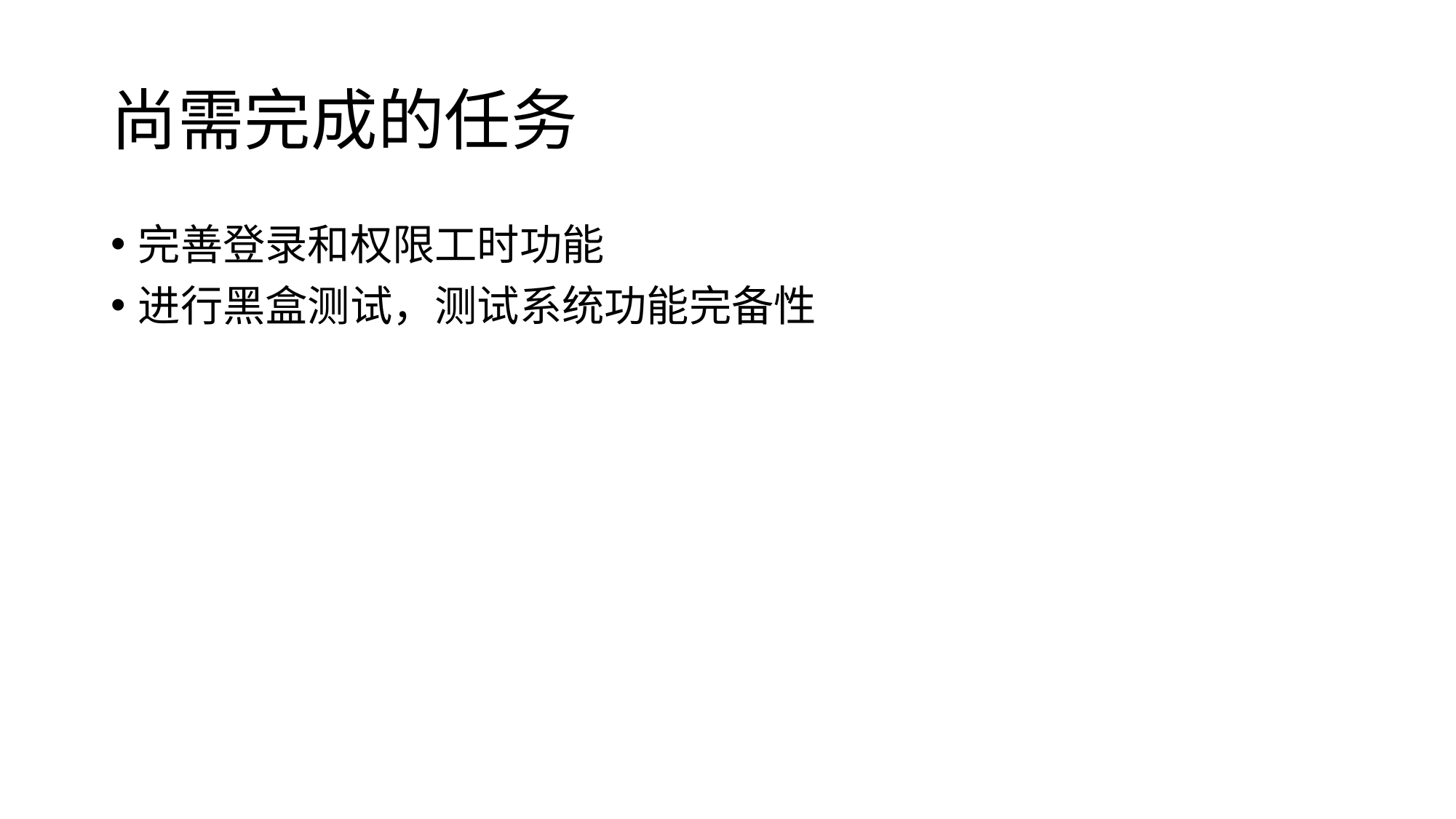

# 尚需完成的任务
完善登录和权限工时功能
进行黑盒测试，测试系统功能完备性